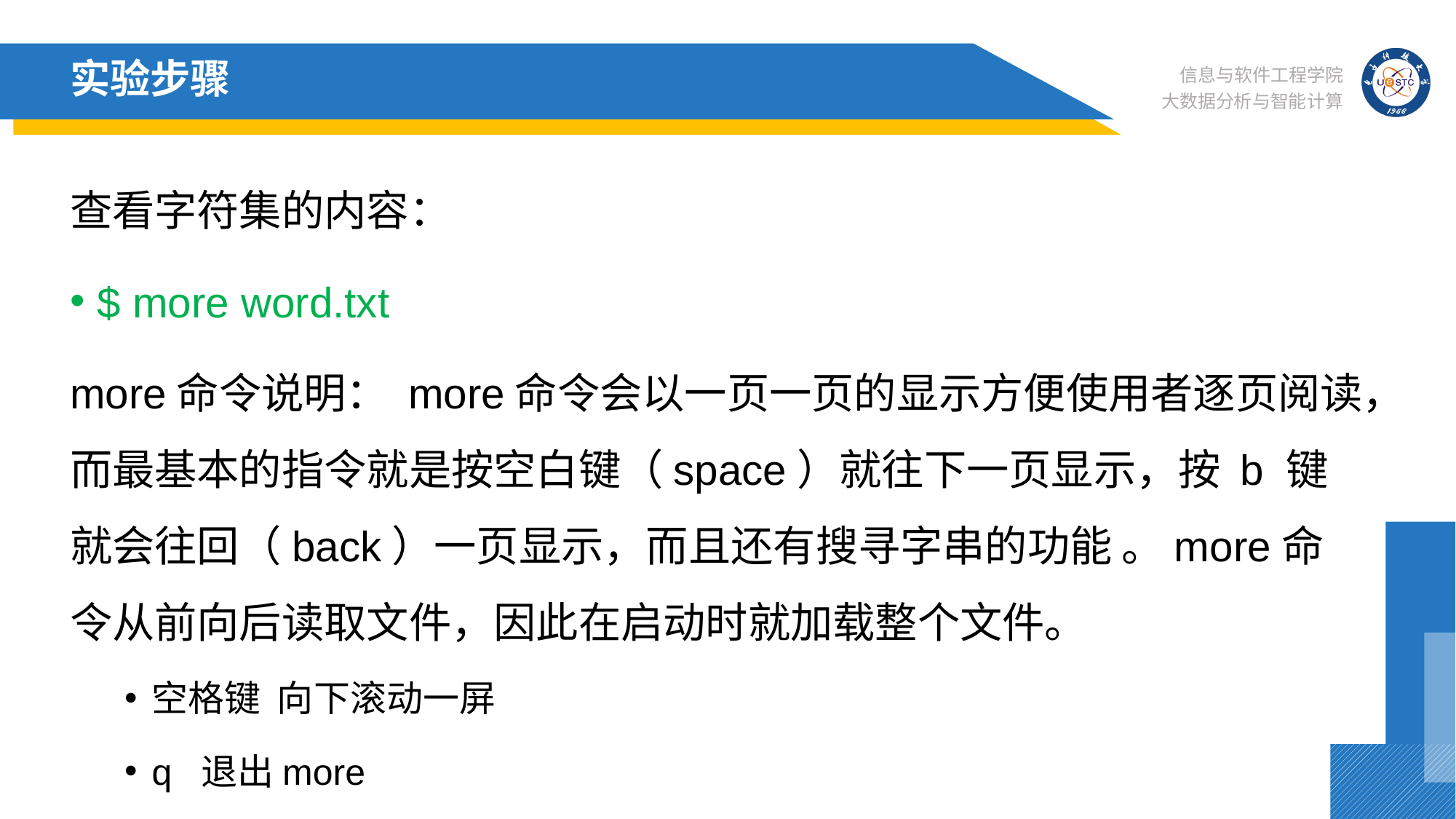

# 实验步骤
查看字符集的内容：
$ more word.txt
more命令说明： more命令会以一页一页的显示方便使用者逐页阅读，而最基本的指令就是按空白键（space）就往下一页显示，按 b 键就会往回（back）一页显示，而且还有搜寻字串的功能 。more命令从前向后读取文件，因此在启动时就加载整个文件。
空格键  向下滚动一屏
q  退出more